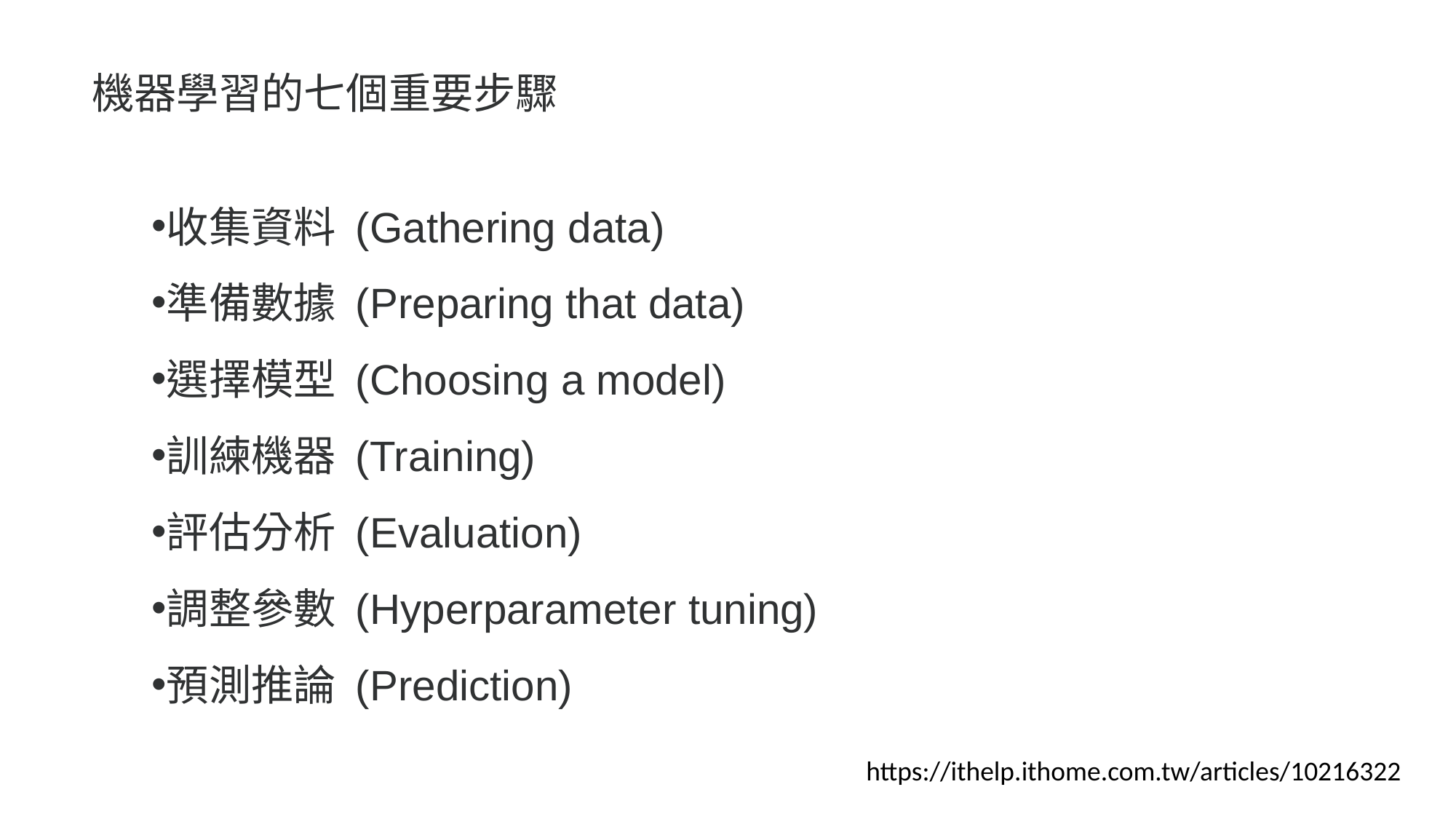

機器學習的七個重要步驟
收集資料 (Gathering data)
準備數據 (Preparing that data)
選擇模型 (Choosing a model)
訓練機器 (Training)
評估分析 (Evaluation)
調整參數 (Hyperparameter tuning)
預測推論 (Prediction)
https://ithelp.ithome.com.tw/articles/10216322